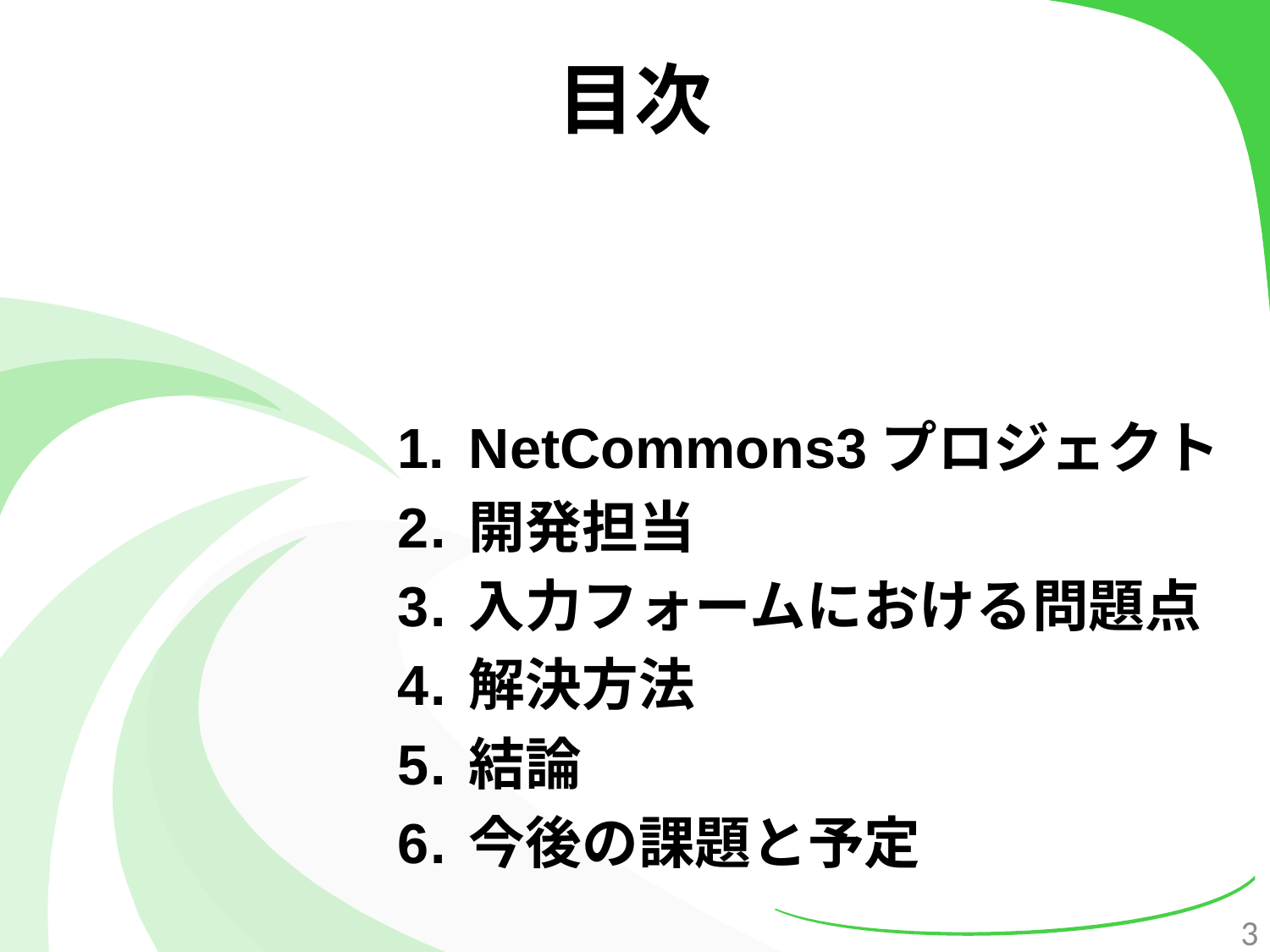

# 目次
NetCommons3プロジェクト
開発担当
入力フォームにおける問題点
解決方法
結論
今後の課題と予定
3